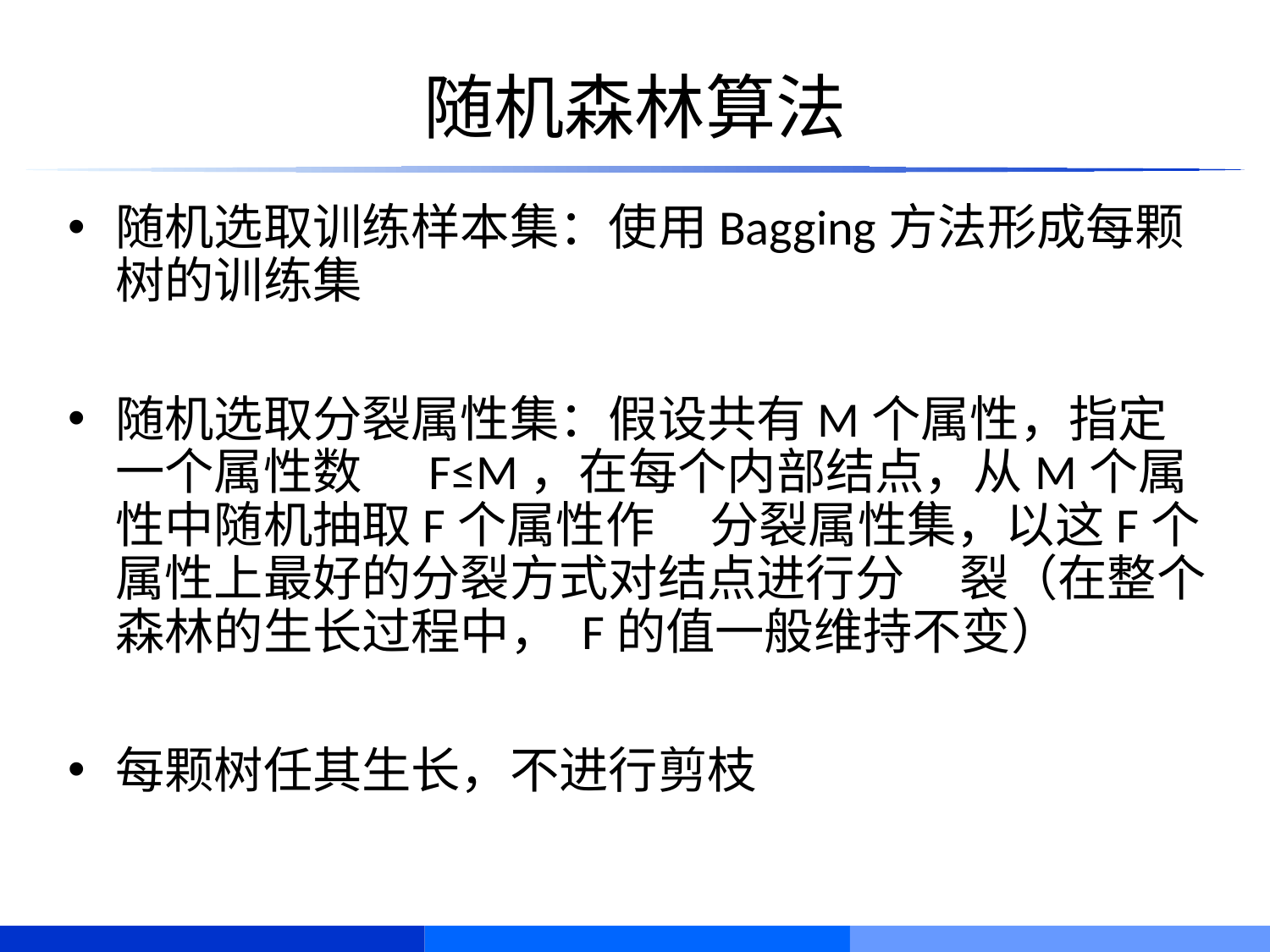

# 随机森林算法
随机选取训练样本集：使用Bagging方法形成每颗树的训练集

随机选取分裂属性集：假设共有M个属性，指定一个属性数     F≤M，在每个内部结点，从M个属性中随机抽取F个属性作     分裂属性集，以这F个属性上最好的分裂方式对结点进行分     裂（在整个森林的生长过程中， F的值一般维持不变）

每颗树任其生长，不进行剪枝